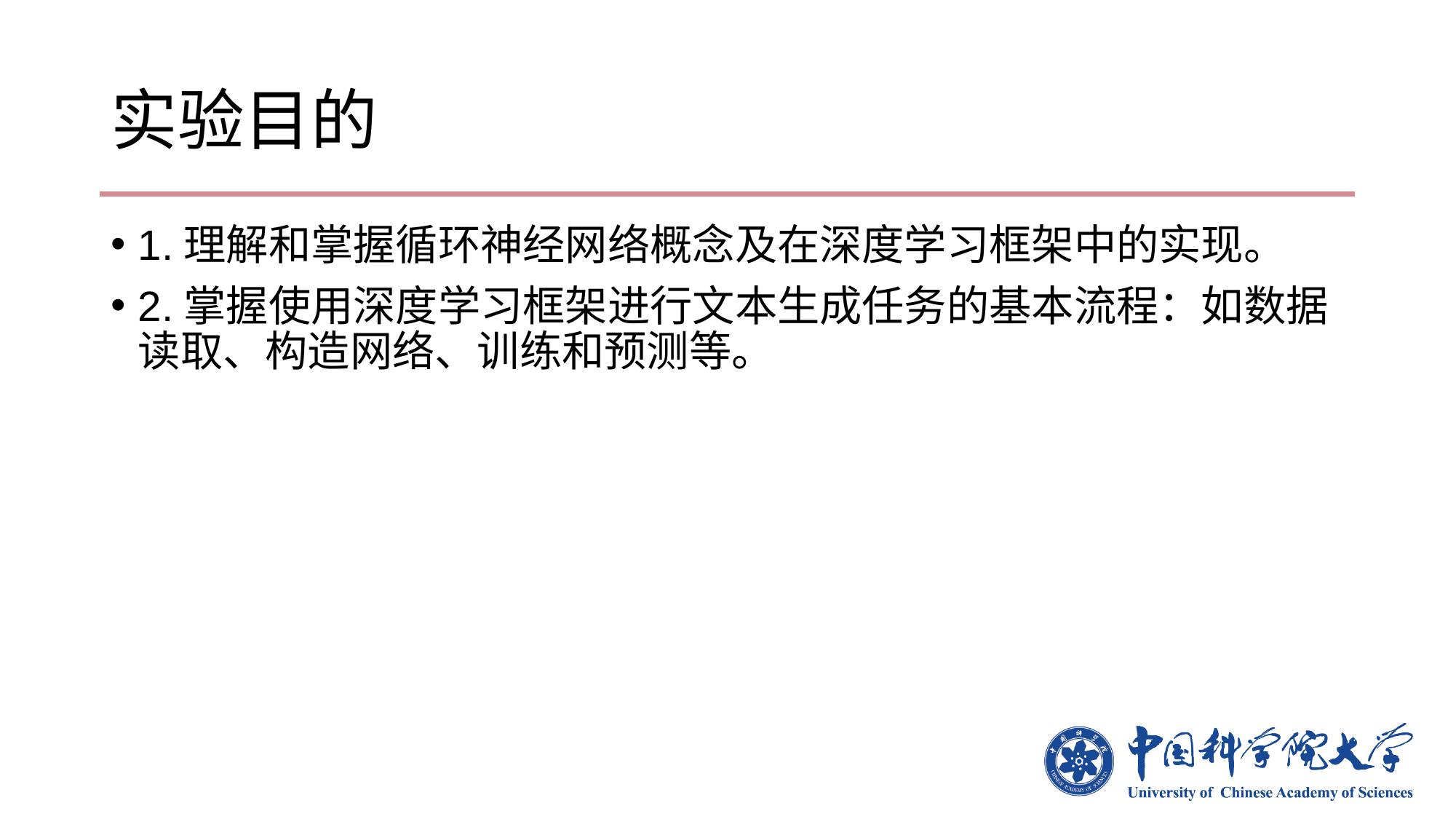

# 实验目的
1.理解和掌握循环神经网络概念及在深度学习框架中的实现。
2.掌握使用深度学习框架进行文本生成任务的基本流程：如数据读取、构造网络、训练和预测等。